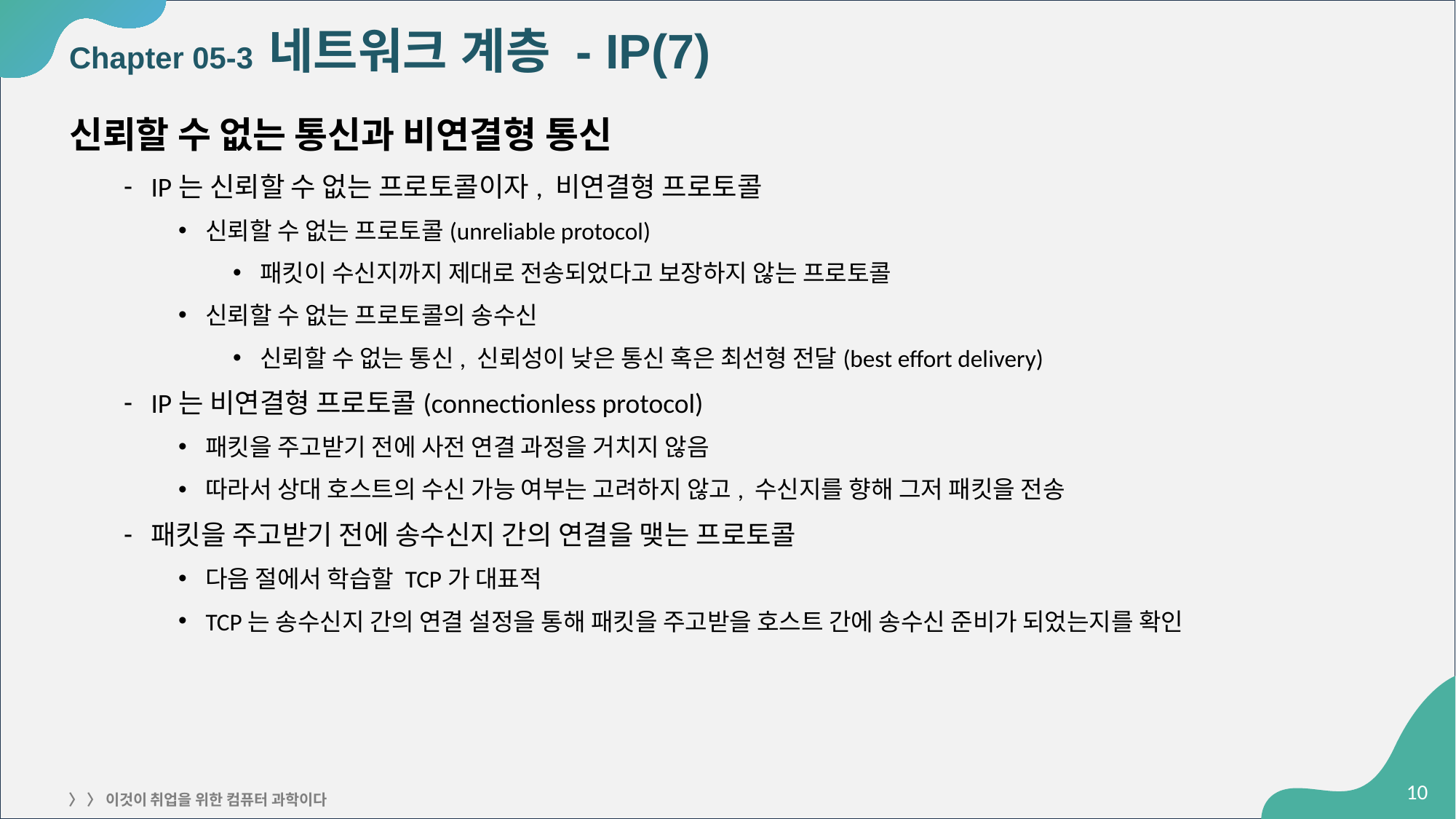

# Chapter 05-3 네트워크 계층 - IP(7)
신뢰할 수 없는 통신과 비연결형 통신
IP는 신뢰할 수 없는 프로토콜이자, 비연결형 프로토콜
신뢰할 수 없는 프로토콜(unreliable protocol)
패킷이 수신지까지 제대로 전송되었다고 보장하지 않는 프로토콜
신뢰할 수 없는 프로토콜의 송수신
신뢰할 수 없는 통신, 신뢰성이 낮은 통신 혹은 최선형 전달(best effort delivery)
IP는 비연결형 프로토콜(connectionless protocol)
패킷을 주고받기 전에 사전 연결 과정을 거치지 않음
따라서 상대 호스트의 수신 가능 여부는 고려하지 않고, 수신지를 향해 그저 패킷을 전송
패킷을 주고받기 전에 송수신지 간의 연결을 맺는 프로토콜
다음 절에서 학습할 TCP가 대표적
TCP는 송수신지 간의 연결 설정을 통해 패킷을 주고받을 호스트 간에 송수신 준비가 되었는지를 확인
10
〉 〉 이것이 취업을 위한 컴퓨터 과학이다